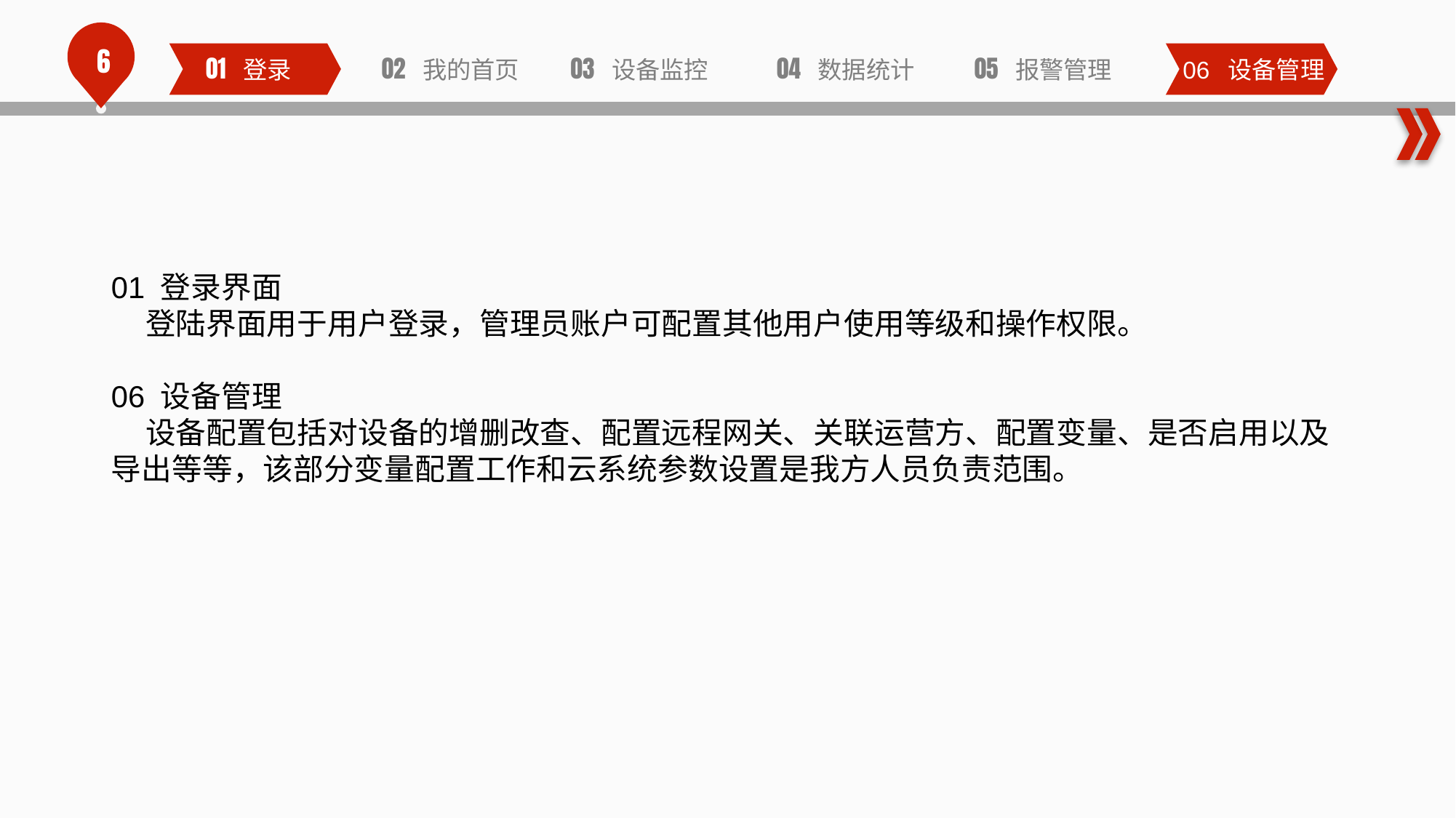

01 登录界面
    登陆界面用于用户登录，管理员账户可配置其他用户使用等级和操作权限。

06 设备管理
    设备配置包括对设备的增删改查、配置远程网关、关联运营方、配置变量、是否启用以及导出等等，该部分变量配置工作和云系统参数设置是我方人员负责范围。